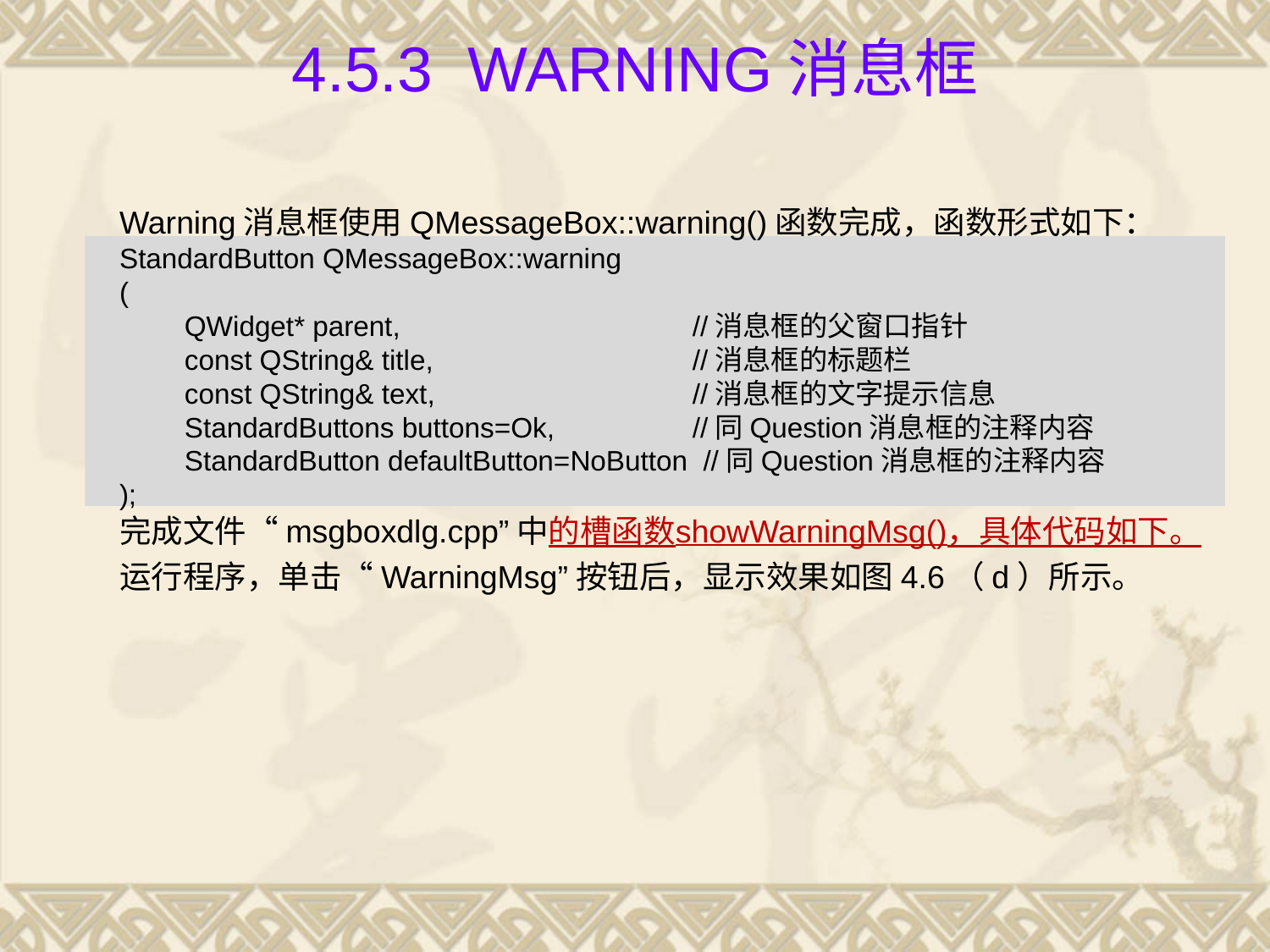

# 4.5.3  Warning消息框
Warning消息框使用QMessageBox::warning()函数完成，函数形式如下：
StandardButton QMessageBox::warning
(
	QWidget* parent,           		//消息框的父窗口指针
	const QString& title,     		//消息框的标题栏
	const QString& text,         		//消息框的文字提示信息
	StandardButtons buttons=Ok,  	//同Question消息框的注释内容
	StandardButton defaultButton=NoButton  //同Question消息框的注释内容
);
完成文件“msgboxdlg.cpp”中的槽函数showWarningMsg()，具体代码如下。
运行程序，单击“WarningMsg”按钮后，显示效果如图4.6（d）所示。